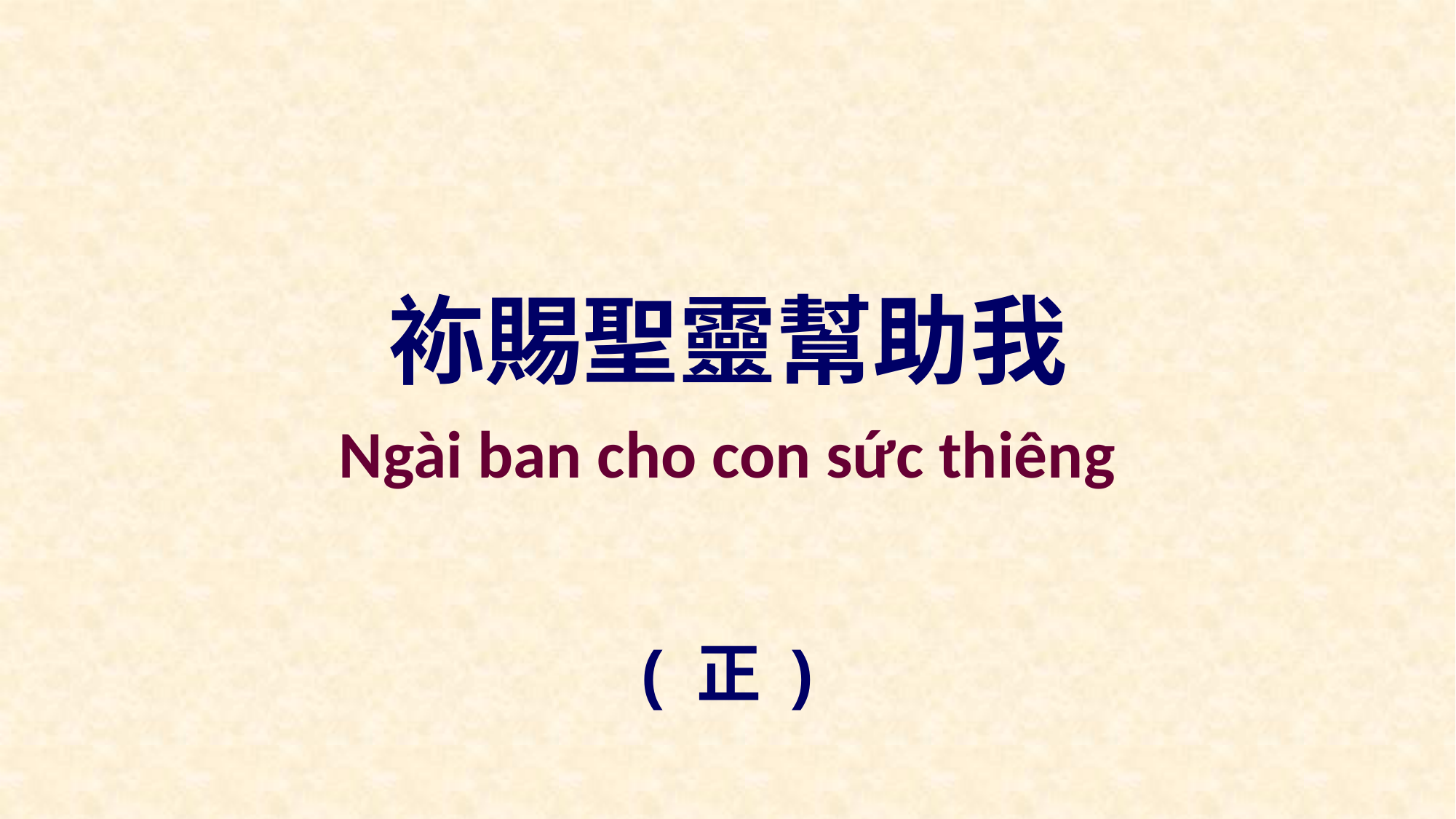

袮賜聖靈幫助我
Ngài ban cho con sức thiêng
( 正 )